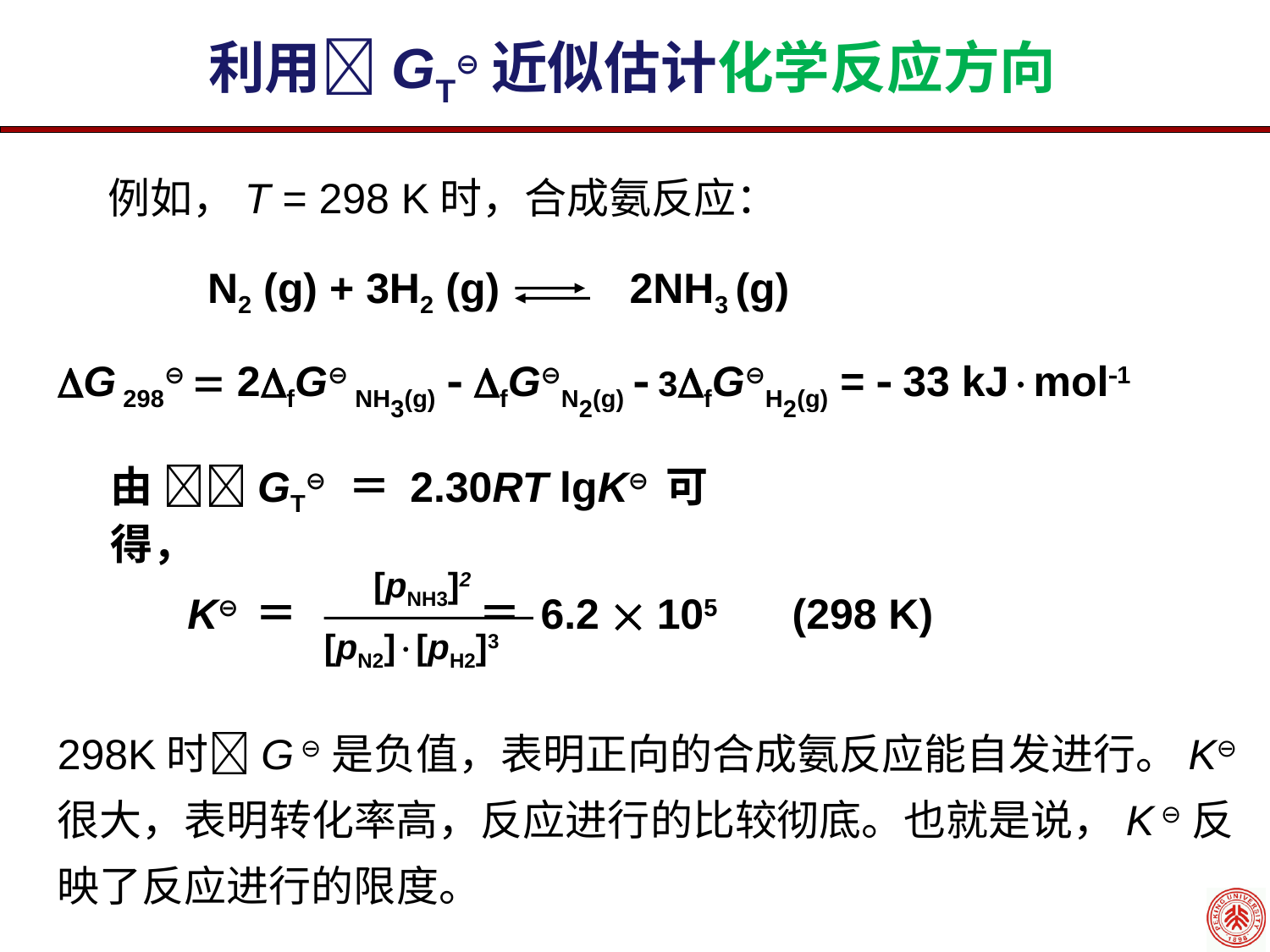

利用ΔGT⊖近似估计化学反应方向

例如，T = 298 K时，合成氨反应：
N2 (g) + 3H2 (g)           2NH3 (g)

ΔG 298⊖ = 2ΔfG⊖ NH3(g) − ΔfG⊖N2(g) − 3ΔfG⊖H2(g) = − 33 kJ⋅mol−1
由 −ΔGT⊖ ＝ 2.30RT lgK⊖ 可得，
[pNH3]2
K⊖ ＝                   ＝ 6.2 × 105           (298 K)
[pN2]⋅[pH2]3

298K时ΔG ⊖是负值，表明正向的合成氨反应能自发进行。K⊖很大，表明转化率高，反应进行的比较彻底。也就是说，K ⊖反映了反应进行的限度。